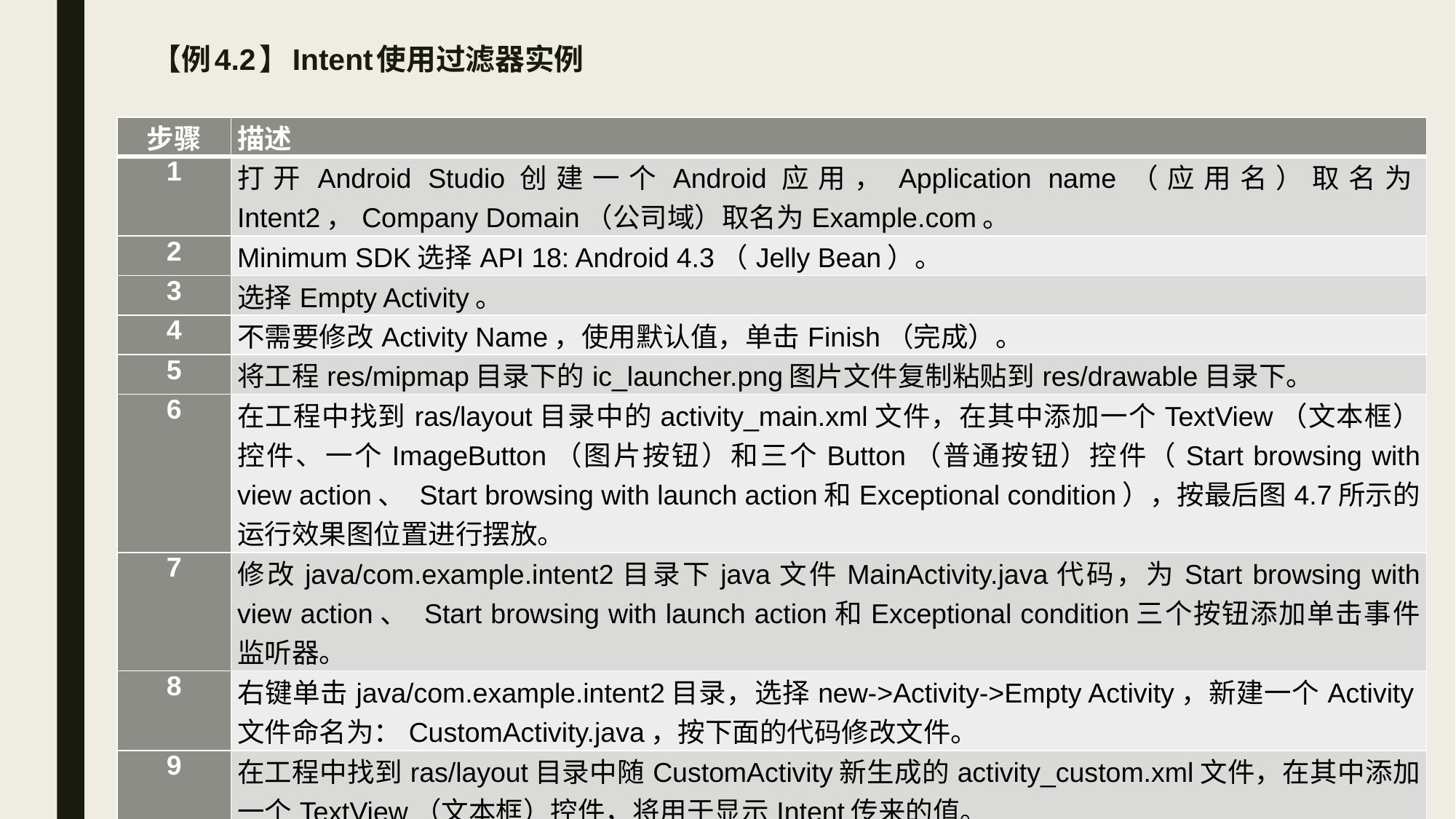

# 【例4.2】Intent使用过滤器实例
| 步骤 | 描述 |
| --- | --- |
| 1 | 打开Android Studio创建一个Android应用，Application name（应用名）取名为Intent2，Company Domain（公司域）取名为Example.com。 |
| 2 | Minimum SDK选择API 18: Android 4.3（Jelly Bean）。 |
| 3 | 选择Empty Activity。 |
| 4 | 不需要修改Activity Name，使用默认值，单击Finish（完成）。 |
| 5 | 将工程res/mipmap目录下的ic\_launcher.png图片文件复制粘贴到res/drawable目录下。 |
| 6 | 在工程中找到ras/layout目录中的activity\_main.xml文件，在其中添加一个TextView（文本框）控件、一个ImageButton（图片按钮）和三个Button（普通按钮）控件（Start browsing with view action、 Start browsing with launch action和Exceptional condition），按最后图4.7所示的运行效果图位置进行摆放。 |
| 7 | 修改java/com.example.intent2目录下java文件MainActivity.java代码，为Start browsing with view action、 Start browsing with launch action和Exceptional condition三个按钮添加单击事件监听器。 |
| 8 | 右键单击java/com.example.intent2目录，选择new->Activity->Empty Activity，新建一个Activity文件命名为：CustomActivity.java，按下面的代码修改文件。 |
| 9 | 在工程中找到ras/layout目录中随CustomActivity新生成的activity\_custom.xml文件，在其中添加一个TextView（文本框）控件，将用于显示Intent传来的值。 |
| 10 | 按下面的代码修改manifests目录下的配置文件AndroidManifest.xml |
| 11 | 启动Genymotion模拟器，然后在Android工程中做如下代码修改。 |